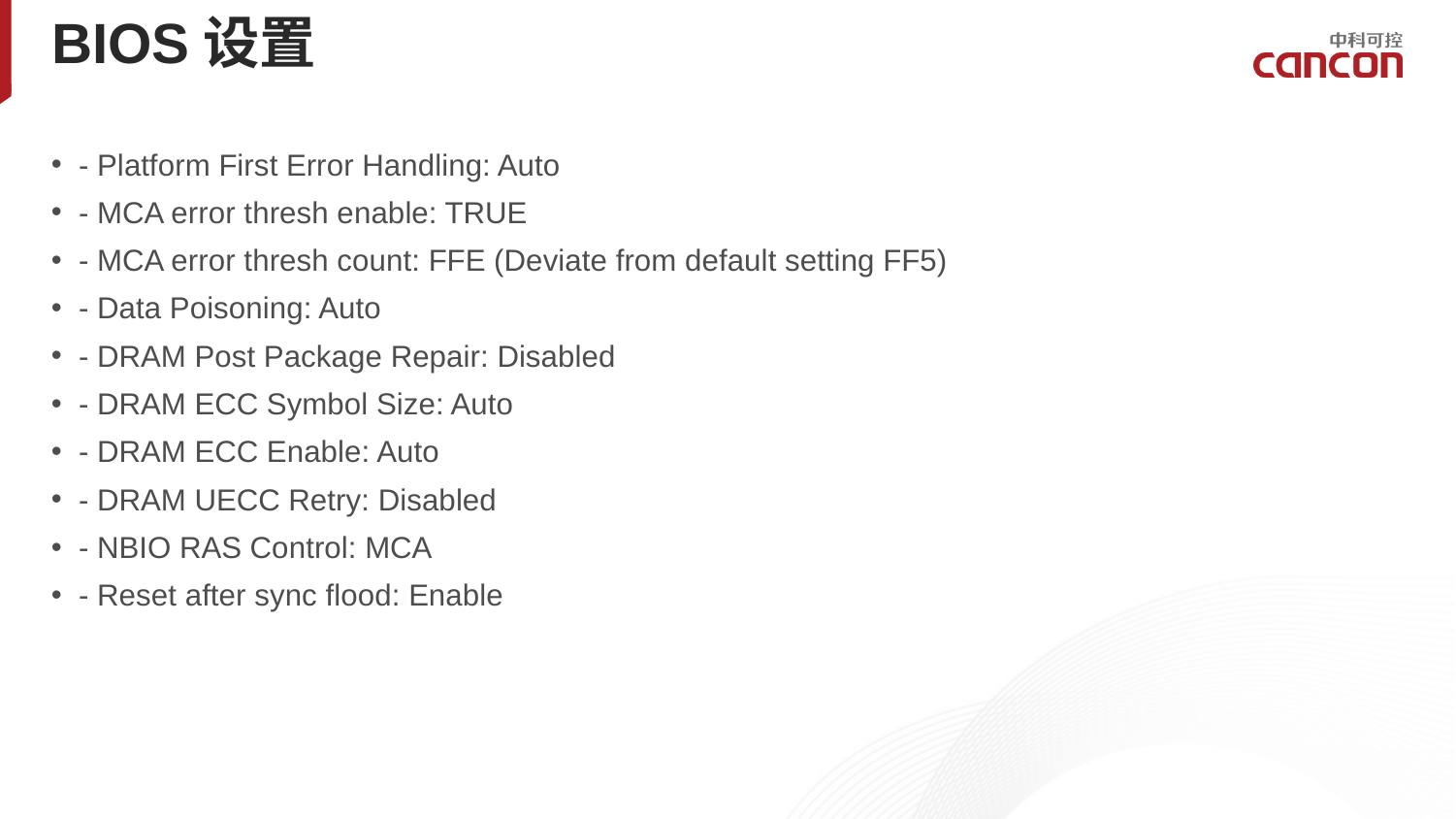

# BIOS设置
- Platform First Error Handling: Auto
- MCA error thresh enable: TRUE
- MCA error thresh count: FFE (Deviate from default setting FF5)
- Data Poisoning: Auto
- DRAM Post Package Repair: Disabled
- DRAM ECC Symbol Size: Auto
- DRAM ECC Enable: Auto
- DRAM UECC Retry: Disabled
- NBIO RAS Control: MCA
- Reset after sync flood: Enable